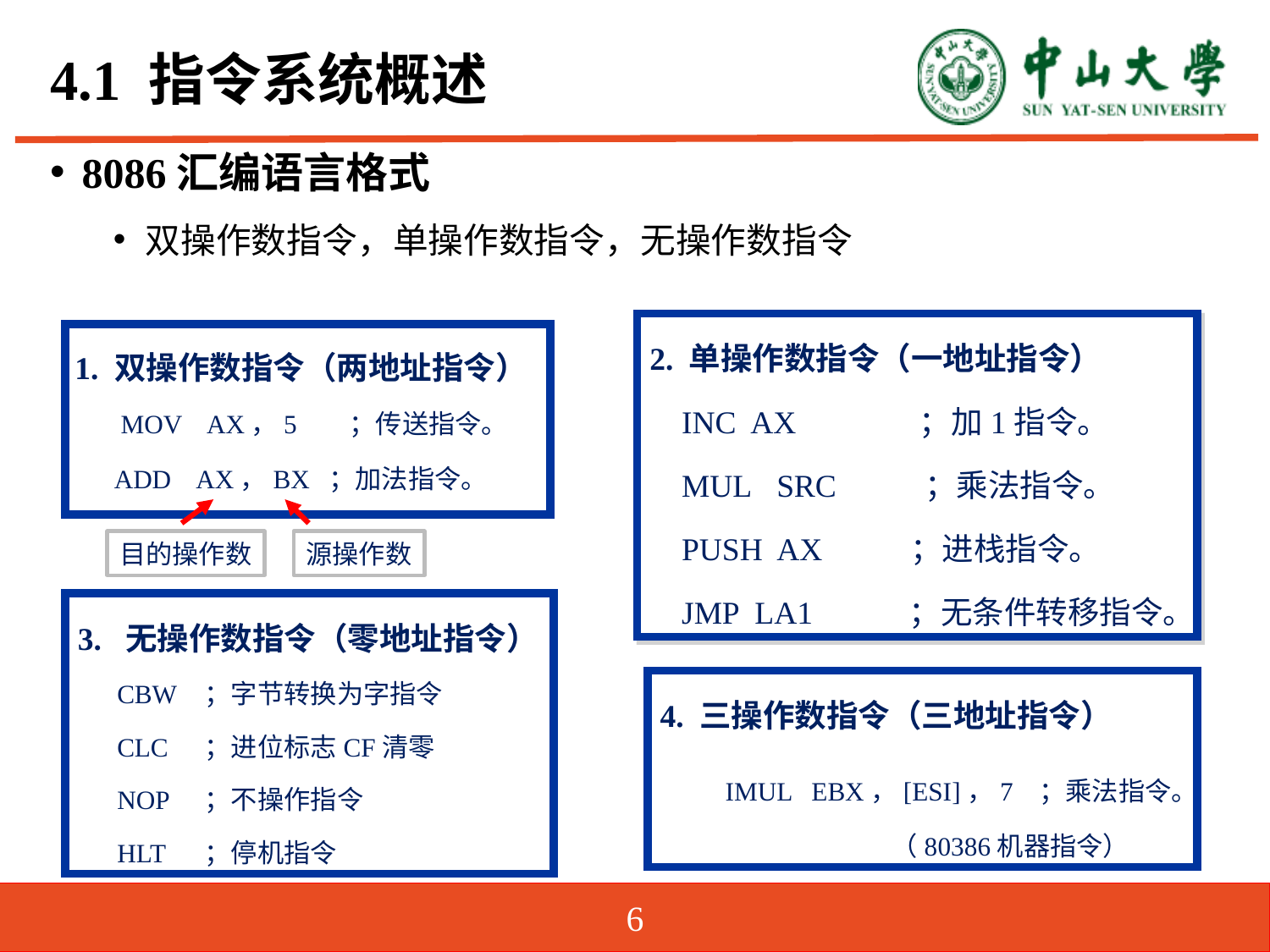

# 4.1 指令系统概述
8086汇编语言格式
双操作数指令，单操作数指令，无操作数指令
2. 单操作数指令（一地址指令）
    INC  AX	 ；加1指令。
    MUL	SRC          ；乘法指令。
    PUSH  AX          ；进栈指令。
    JMP  LA1           ；无条件转移指令。
1. 双操作数指令（两地址指令）
       MOV    AX，5       ；传送指令。
      ADD    AX，BX	；加法指令。

目的操作数
源操作数
3.  无操作数指令（零地址指令）
      CBW	；字节转换为字指令
      CLC	；进位标志CF清零
      NOP	；不操作指令
      HLT	；停机指令
4. 三操作数指令（三地址指令）
       IMUL   EBX，[ESI]，7   ；乘法指令。
                                      （80386机器指令）
6